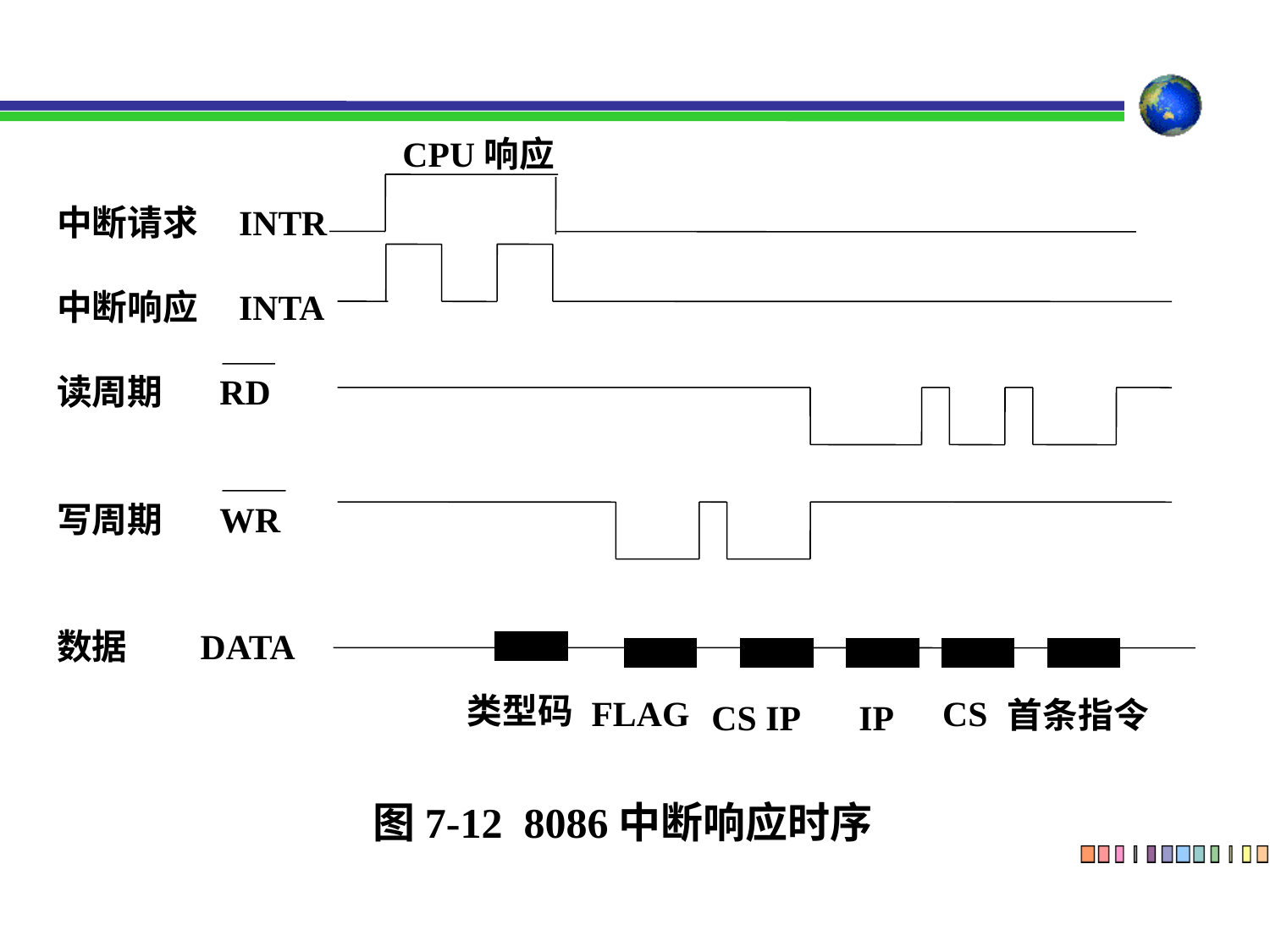

CPU响应

中断请求    INTR

中断响应    INTA

读周期      RD

写周期      WR

数据        DATA

类型码
FLAG
CS
首条指令
CS IP
IP
图7-12  8086中断响应时序
50